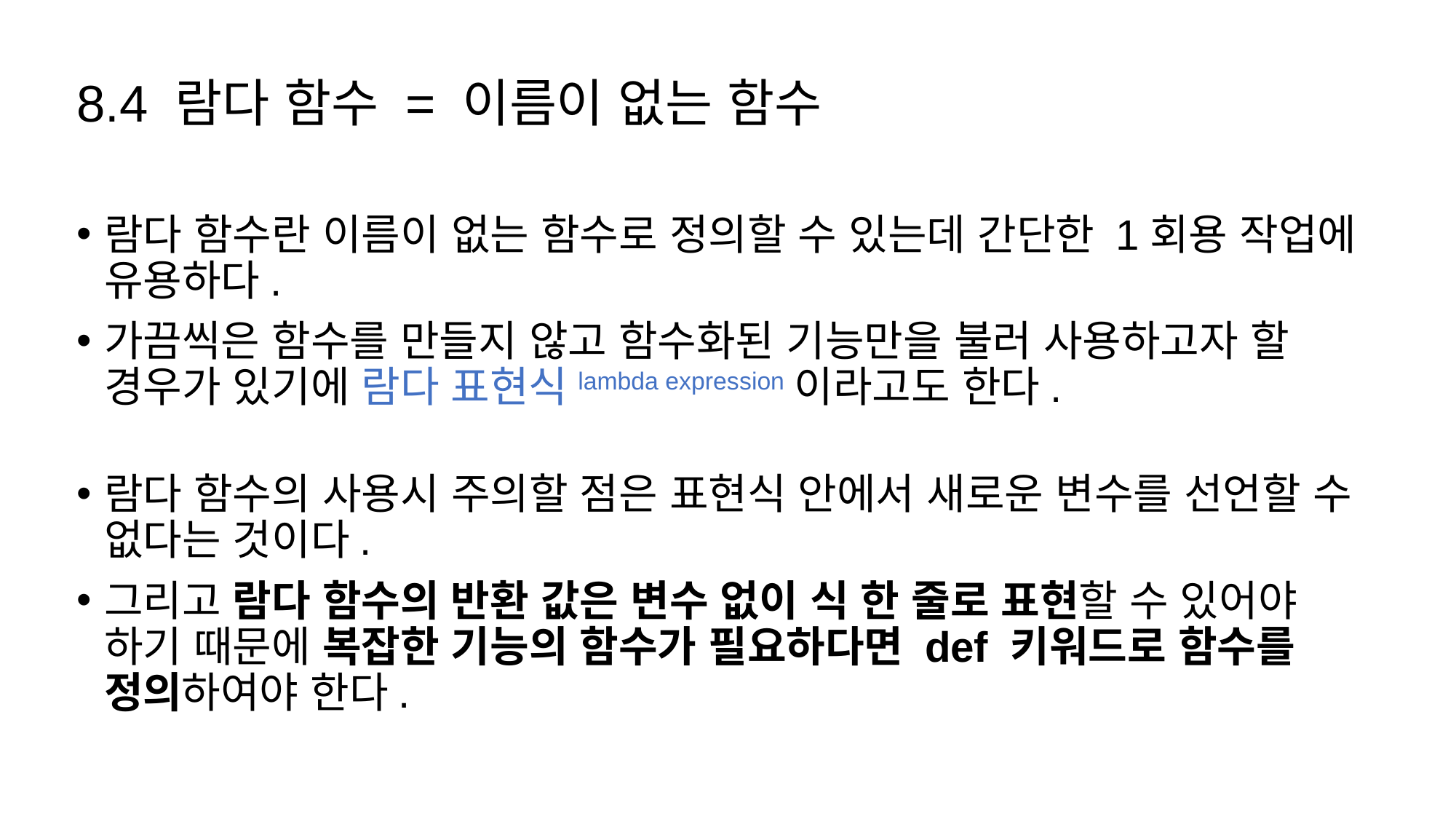

# 8.4 람다 함수 = 이름이 없는 함수

람다 함수란 이름이 없는 함수로 정의할 수 있는데 간단한 1회용 작업에 유용하다.
가끔씩은 함수를 만들지 않고 함수화된 기능만을 불러 사용하고자 할 경우가 있기에 람다 표현식lambda expression이라고도 한다.
람다 함수의 사용시 주의할 점은 표현식 안에서 새로운 변수를 선언할 수 없다는 것이다.
그리고 람다 함수의 반환 값은 변수 없이 식 한 줄로 표현할 수 있어야 하기 때문에 복잡한 기능의 함수가 필요하다면 def 키워드로 함수를 정의하여야 한다.